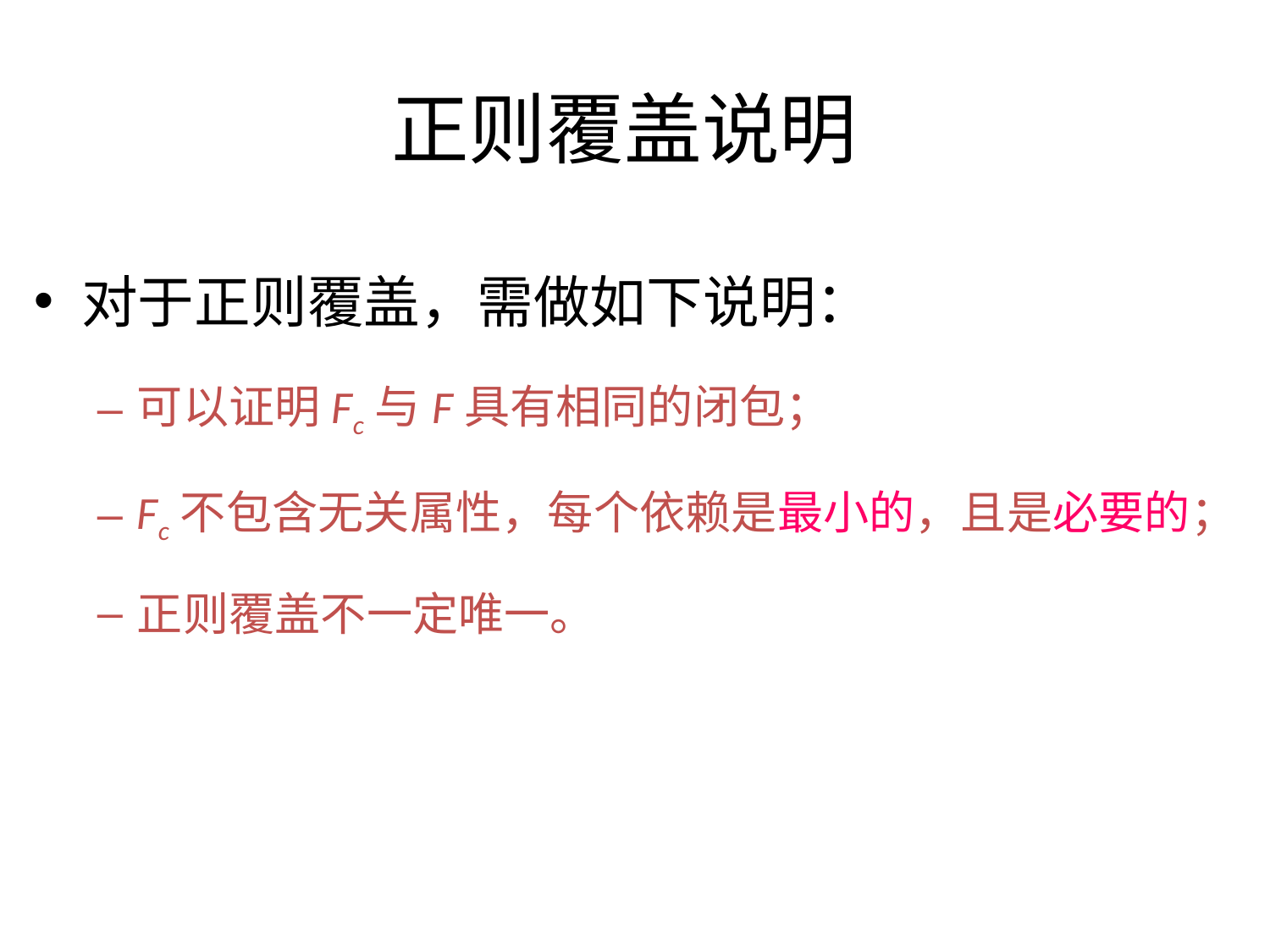

# 正则覆盖说明
对于正则覆盖，需做如下说明：
可以证明Fc与F具有相同的闭包；
Fc不包含无关属性，每个依赖是最小的，且是必要的；
正则覆盖不一定唯一。